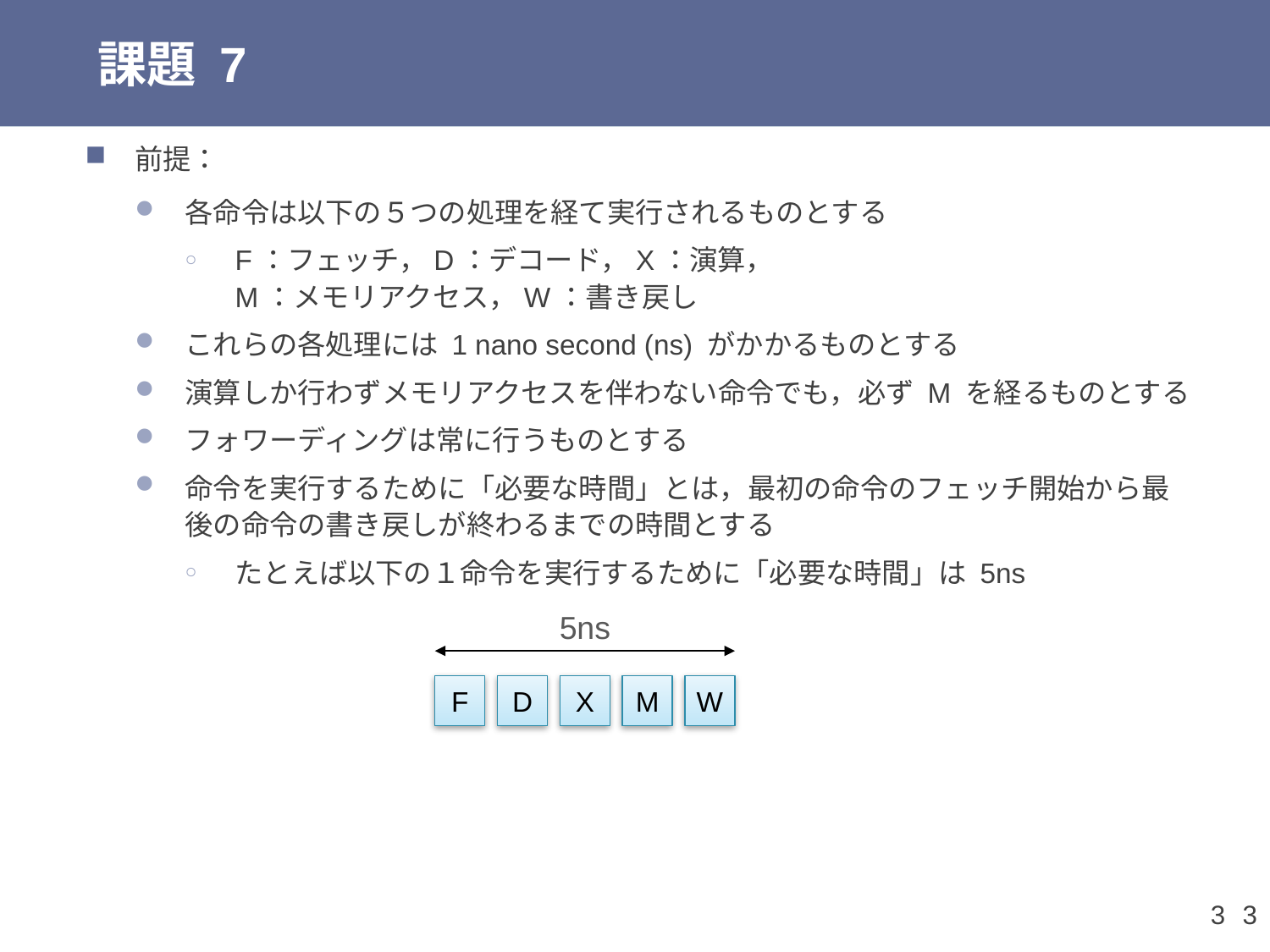

# 課題 7
前提：
各命令は以下の５つの処理を経て実行されるものとする
F：フェッチ，D：デコード，X：演算，
M：メモリアクセス，W：書き戻し
これらの各処理には 1 nano second (ns) がかかるものとする
演算しか行わずメモリアクセスを伴わない命令でも，必ず M を経るものとする
フォワーディングは常に行うものとする
命令を実行するために「必要な時間」とは，最初の命令のフェッチ開始から最後の命令の書き戻しが終わるまでの時間とする
たとえば以下の１命令を実行するために「必要な時間」は 5ns
5ns
F
D
X
M
W
3